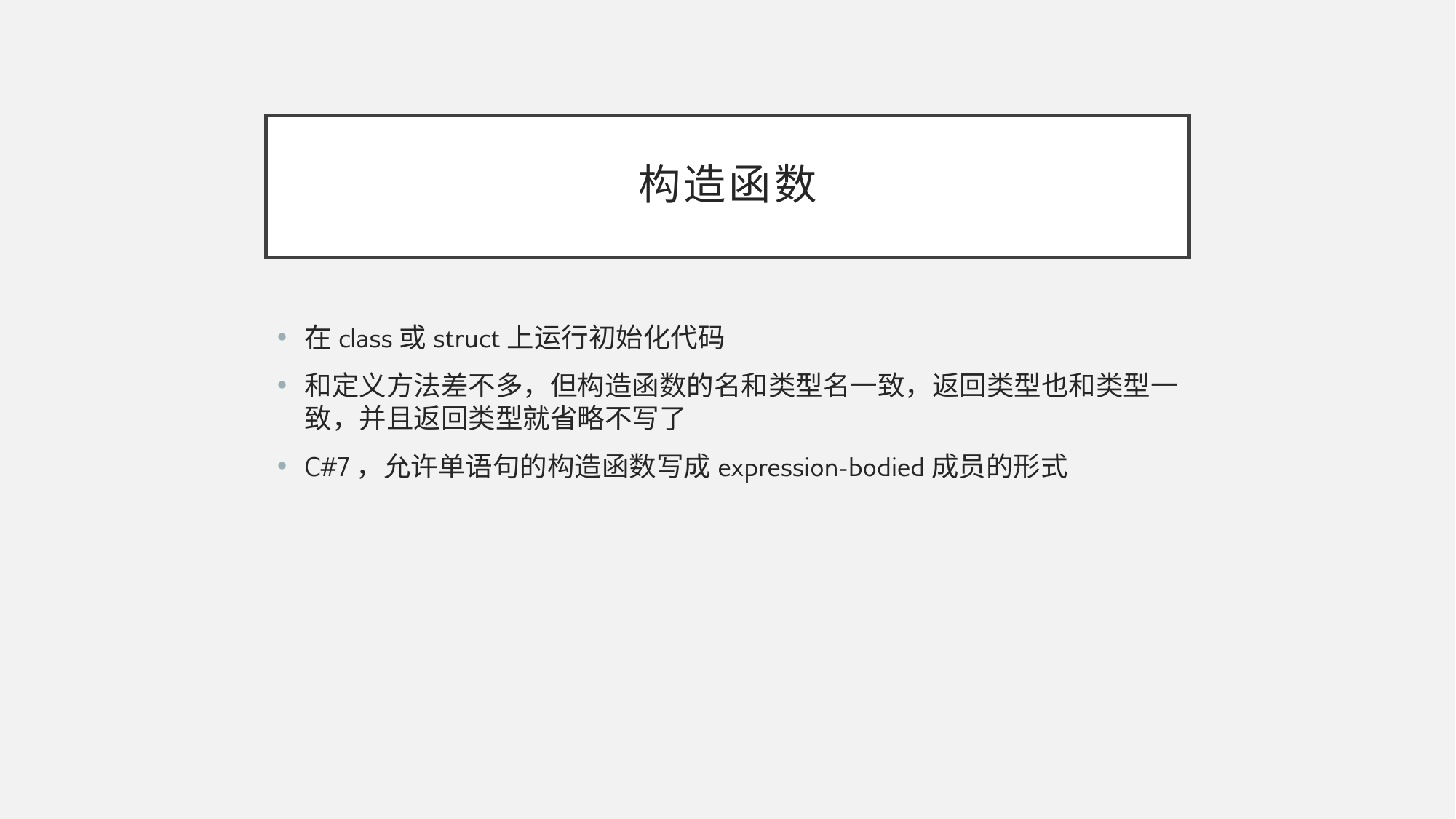

# 构造函数
在class或struct上运行初始化代码
和定义方法差不多，但构造函数的名和类型名一致，返回类型也和类型一致，并且返回类型就省略不写了
C#7，允许单语句的构造函数写成expression-bodied成员的形式